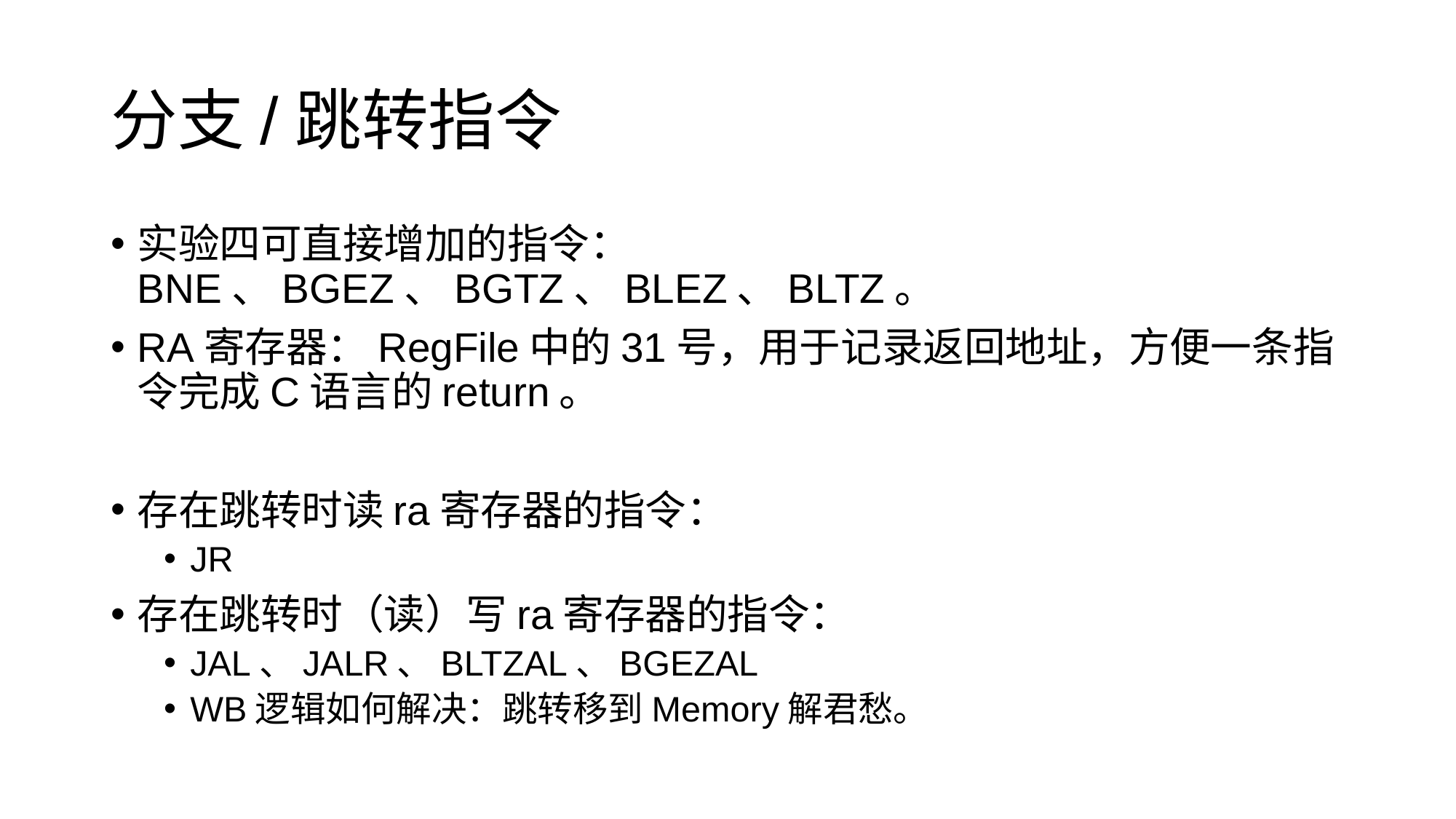

# 分支/跳转指令
实验四可直接增加的指令：BNE、BGEZ、BGTZ、BLEZ、BLTZ。
RA寄存器：RegFile中的31号，用于记录返回地址，方便一条指令完成C语言的return。

存在跳转时读ra寄存器的指令：
JR
存在跳转时（读）写ra寄存器的指令：
JAL、JALR、BLTZAL、BGEZAL
WB逻辑如何解决：跳转移到Memory解君愁。